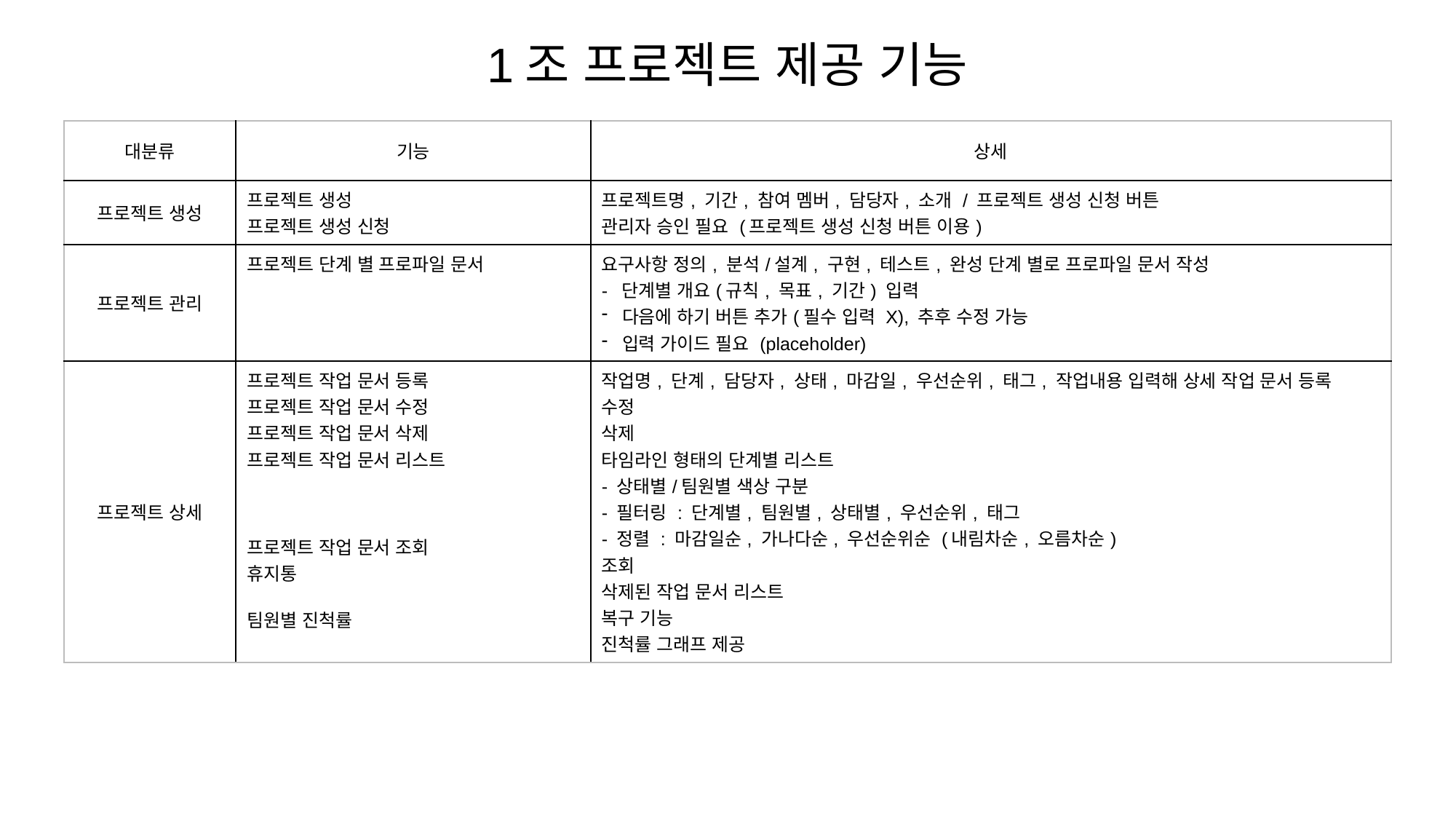

1조 프로젝트 제공 기능
| 대분류 | 기능 | 상세 |
| --- | --- | --- |
| 프로젝트 생성 | 프로젝트 생성 프로젝트 생성 신청 | 프로젝트명, 기간, 참여 멤버, 담당자, 소개 / 프로젝트 생성 신청 버튼 관리자 승인 필요 (프로젝트 생성 신청 버튼 이용) |
| 프로젝트 관리 | 프로젝트 단계 별 프로파일 문서 | 요구사항 정의, 분석/설계, 구현, 테스트, 완성 단계 별로 프로파일 문서 작성 - 단계별 개요(규칙, 목표, 기간) 입력 다음에 하기 버튼 추가(필수 입력 X), 추후 수정 가능 입력 가이드 필요 (placeholder) |
| 프로젝트 상세 | 프로젝트 작업 문서 등록 프로젝트 작업 문서 수정 프로젝트 작업 문서 삭제 프로젝트 작업 문서 리스트 프로젝트 작업 문서 조회 휴지통 팀원별 진척률 | 작업명, 단계, 담당자, 상태, 마감일, 우선순위, 태그, 작업내용 입력해 상세 작업 문서 등록 수정 삭제 타임라인 형태의 단계별 리스트 - 상태별/팀원별 색상 구분 - 필터링 : 단계별, 팀원별, 상태별, 우선순위, 태그 - 정렬 : 마감일순, 가나다순, 우선순위순 (내림차순, 오름차순) 조회 삭제된 작업 문서 리스트 복구 기능 진척률 그래프 제공 |